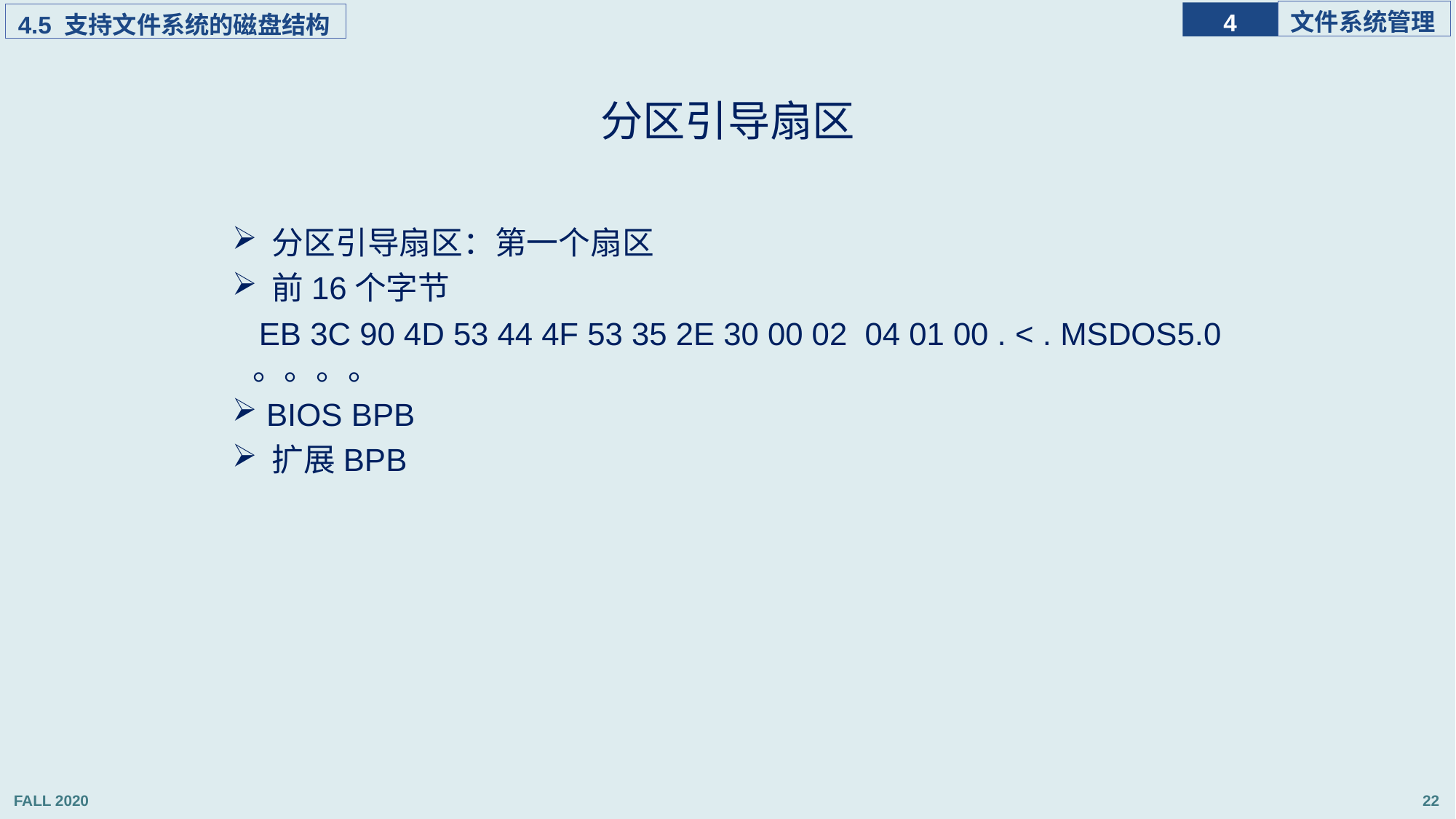

分区引导扇区
 分区引导扇区：第一个扇区
 前16个字节
   EB 3C 90 4D 53 44 4F 53 35 2E 30 00 02  04 01 00 . < . MSDOS5.0 。。。。
 BIOS BPB
 扩展BPB